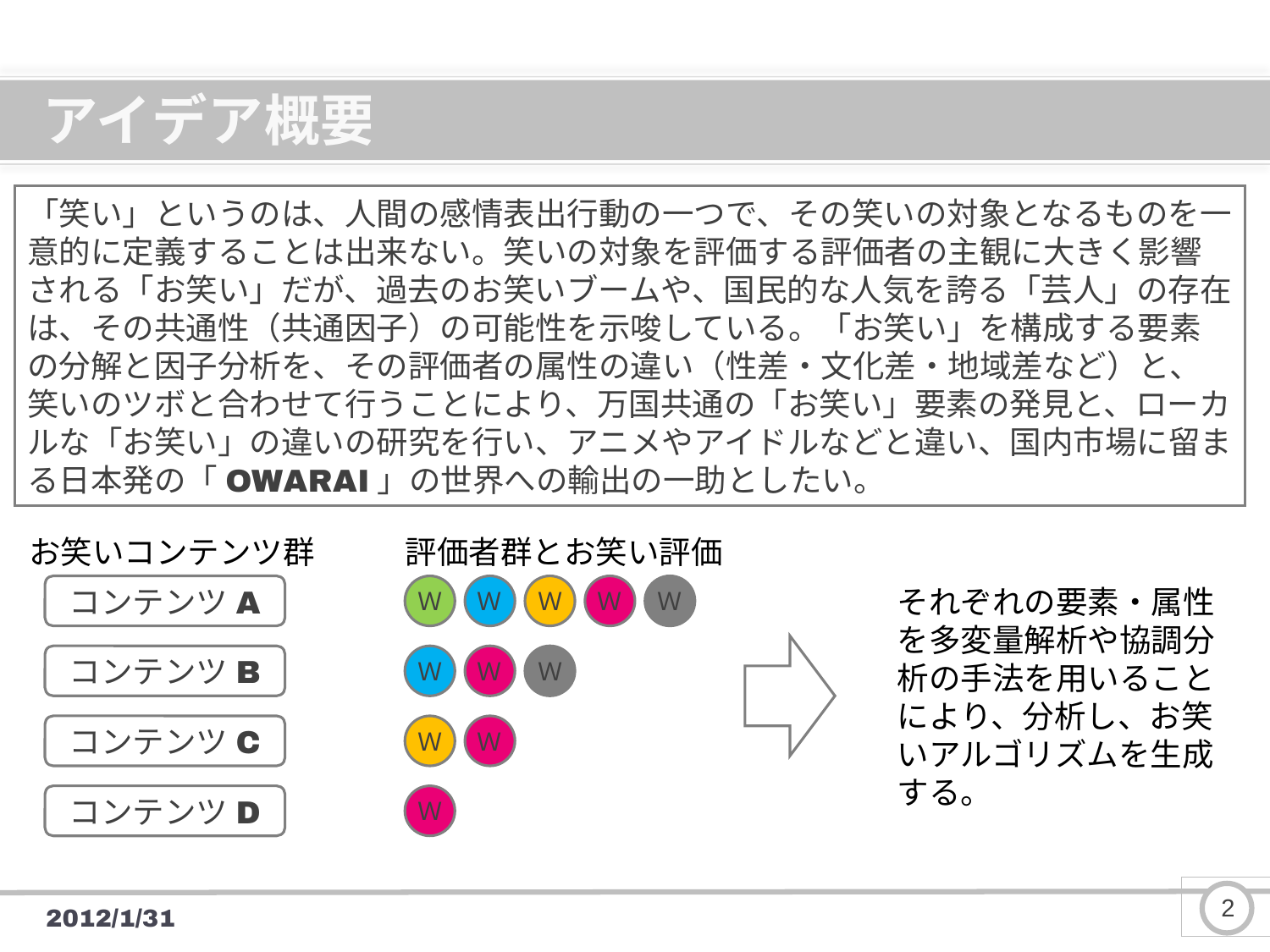

# アイデア概要
「笑い」というのは、人間の感情表出行動の一つで、その笑いの対象となるものを一意的に定義することは出来ない。笑いの対象を評価する評価者の主観に大きく影響される「お笑い」だが、過去のお笑いブームや、国民的な人気を誇る「芸人」の存在は、その共通性（共通因子）の可能性を示唆している。「お笑い」を構成する要素の分解と因子分析を、その評価者の属性の違い（性差・文化差・地域差など）と、笑いのツボと合わせて行うことにより、万国共通の「お笑い」要素の発見と、ローカルな「お笑い」の違いの研究を行い、アニメやアイドルなどと違い、国内市場に留まる日本発の「OWARAI」の世界への輸出の一助としたい。
お笑いコンテンツ群
評価者群とお笑い評価
コンテンツA
Ｗ
Ｗ
Ｗ
Ｗ
Ｗ
それぞれの要素・属性を多変量解析や協調分析の手法を用いることにより、分析し、お笑いアルゴリズムを生成する。

コンテンツB
Ｗ
Ｗ
Ｗ
コンテンツC
Ｗ
Ｗ
コンテンツD
Ｗ
2
2012/1/31